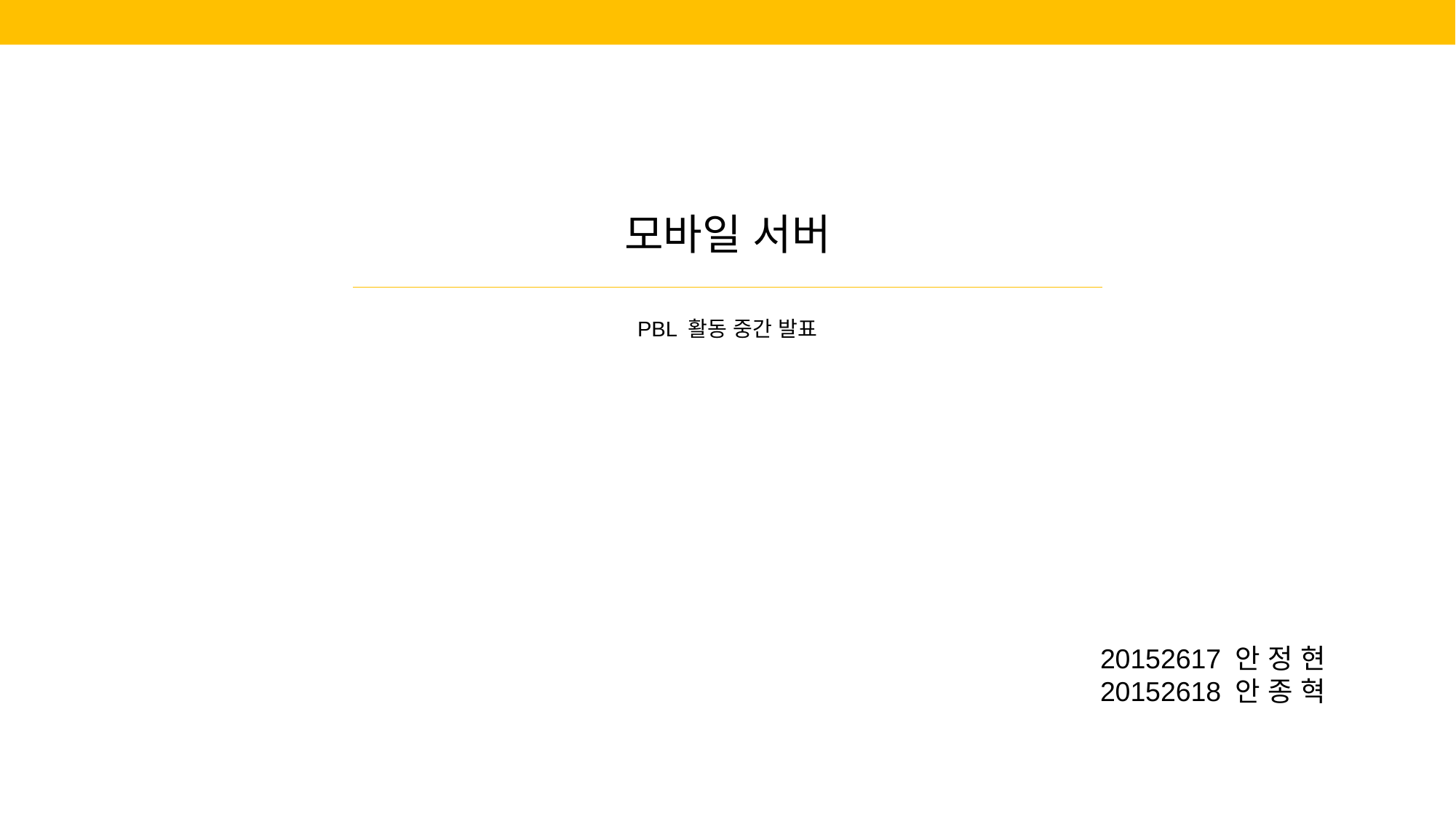

모바일 서버
PBL 활동 중간 발표
20152617 안 정 현
20152618 안 종 혁